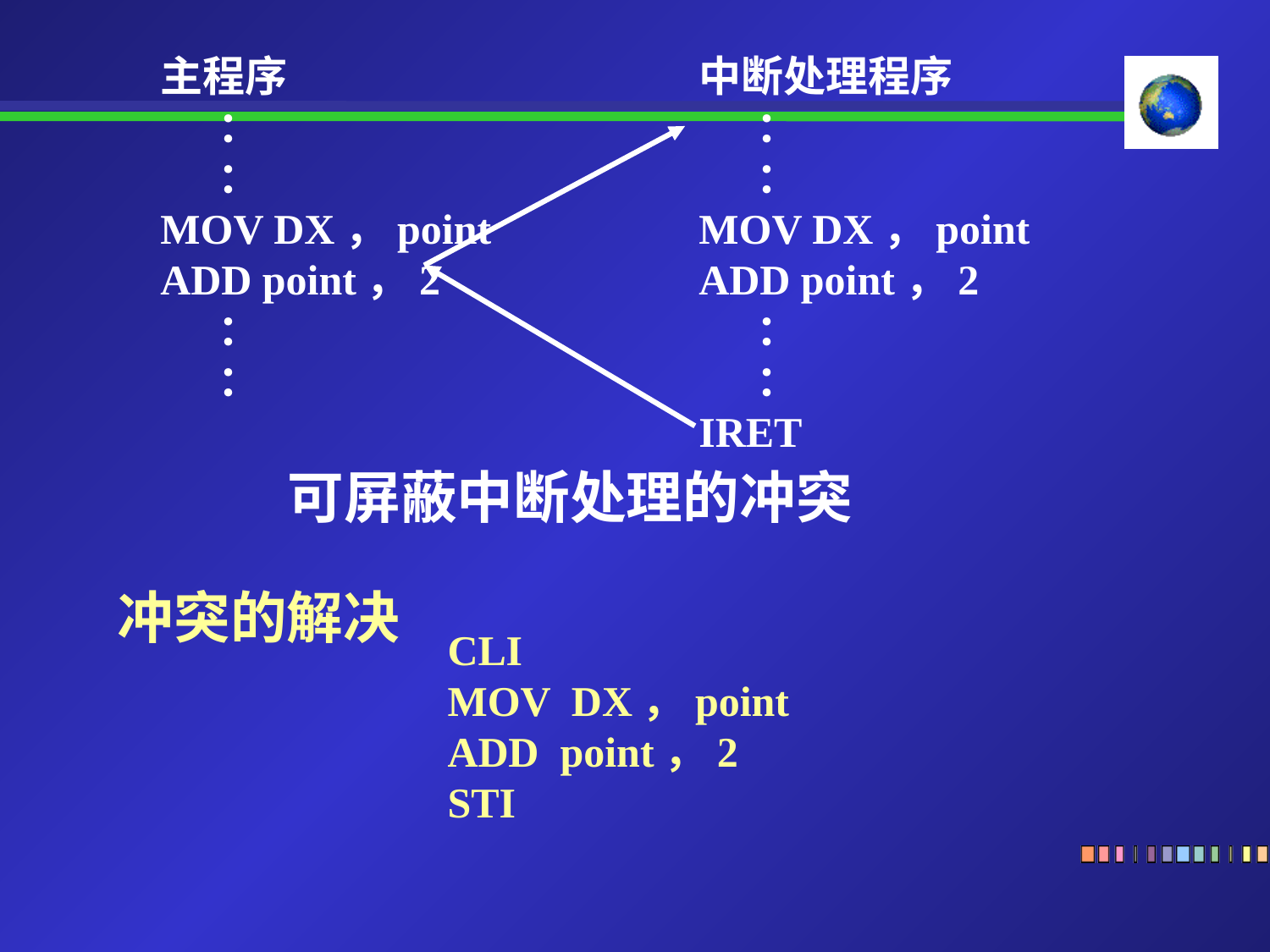

主程序
     ：
     ：
MOV DX，point
ADD point，2
     ：
     ：

中断处理程序
     ：
     ：
MOV DX，point
ADD point，2
     ：
     ：
IRET

可屏蔽中断处理的冲突

CLI
MOV  DX，point
ADD  point，2
STI
冲突的解决
34